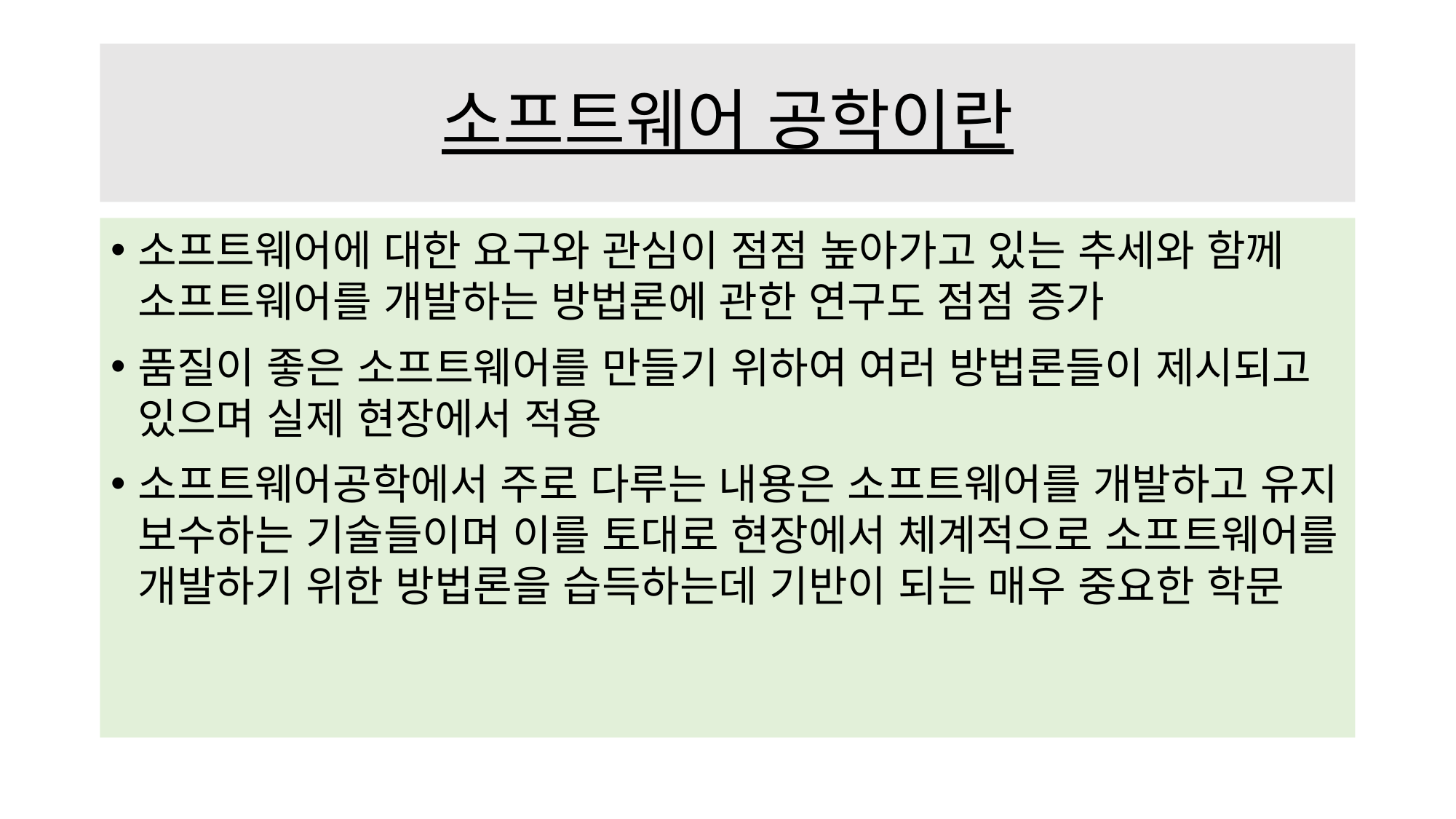

# 소프트웨어 공학이란
소프트웨어에 대한 요구와 관심이 점점 높아가고 있는 추세와 함께 소프트웨어를 개발하는 방법론에 관한 연구도 점점 증가
품질이 좋은 소프트웨어를 만들기 위하여 여러 방법론들이 제시되고 있으며 실제 현장에서 적용
소프트웨어공학에서 주로 다루는 내용은 소프트웨어를 개발하고 유지 보수하는 기술들이며 이를 토대로 현장에서 체계적으로 소프트웨어를 개발하기 위한 방법론을 습득하는데 기반이 되는 매우 중요한 학문